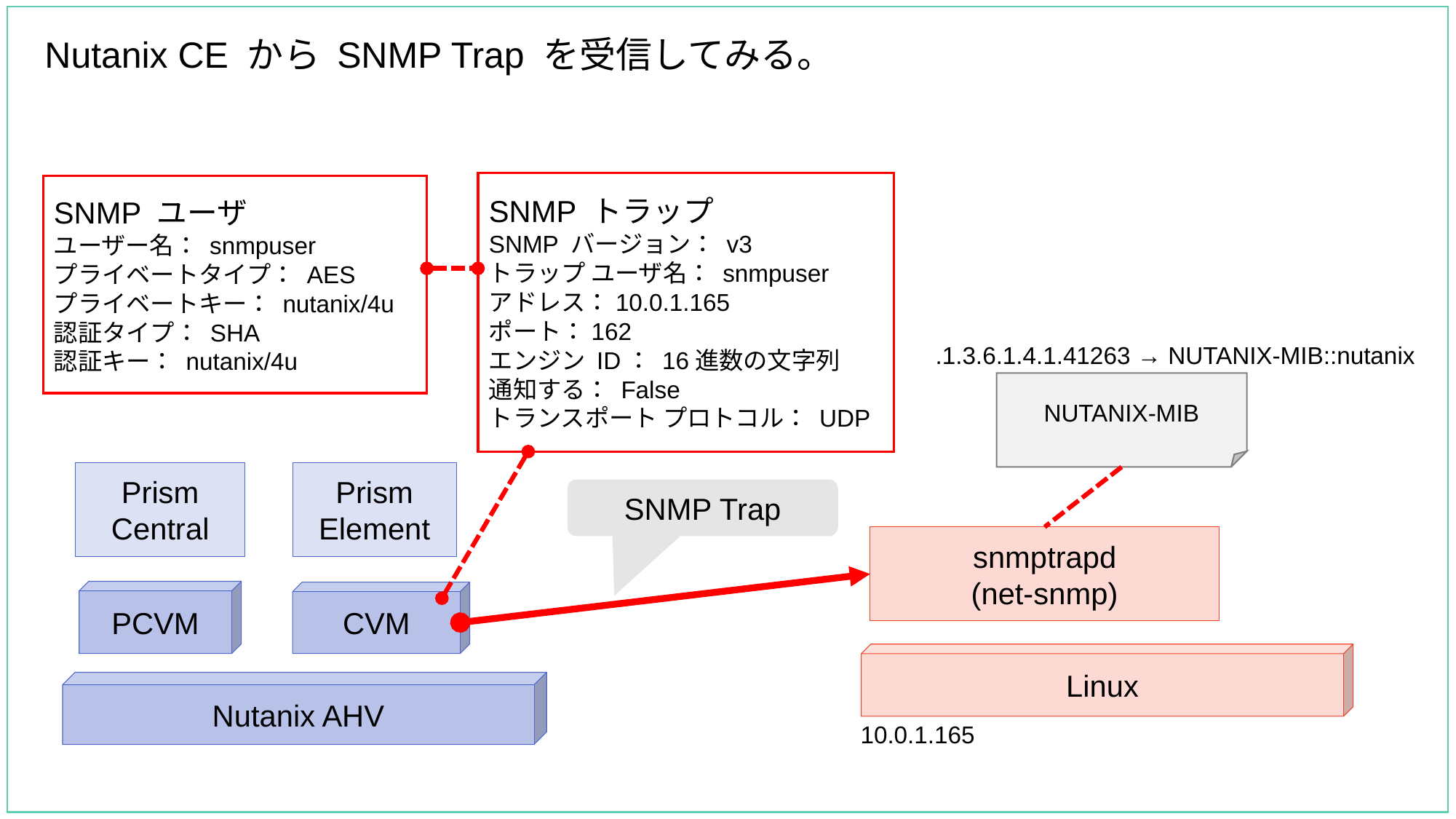

# Nutanix CE から SNMP Trap を受信してみる。
SNMP トラップ
SNMP バージョン： v3
トラップ ユーザ名： snmpuser
アドレス：10.0.1.165
ポート：162
エンジン ID： 16進数の文字列
通知する： False
トランスポート プロトコル： UDP
SNMP ユーザ
ユーザー名： snmpuser
プライベートタイプ： AES
プライベートキー： nutanix/4u
認証タイプ： SHA
認証キー： nutanix/4u
.1.3.6.1.4.1.41263 → NUTANIX-MIB::nutanix
NUTANIX-MIB
Prism
Central
Prism
Element
SNMP Trap
snmptrapd
(net-snmp)
PCVM
CVM
Linux
Nutanix AHV
10.0.1.165